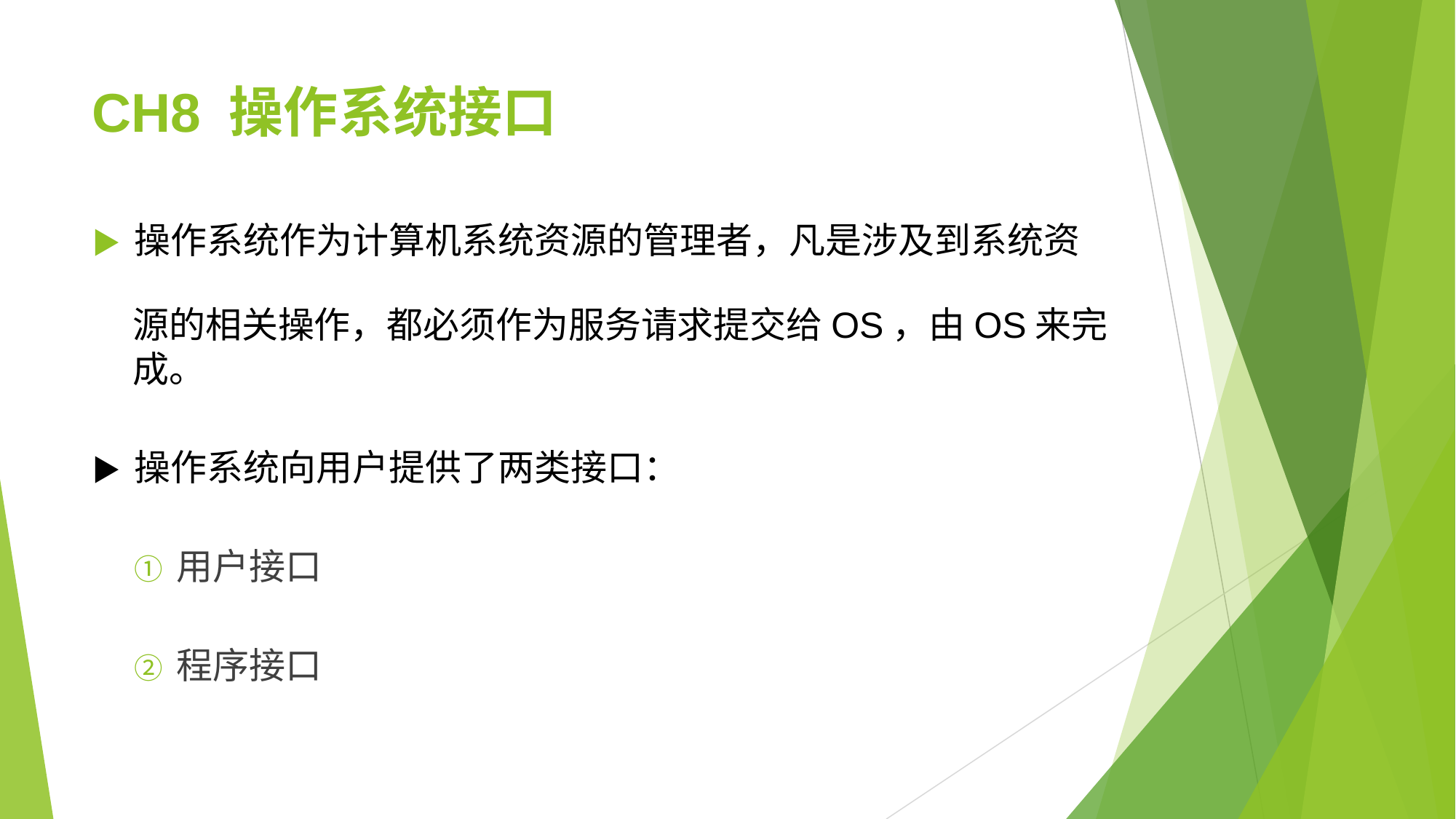

# CH8	操作系统接口
▶	操作系统作为计算机系统资源的管理者，凡是涉及到系统资

源的相关操作，都必须作为服务请求提交给OS，由OS来完成。

▶	操作系统向用户提供了两类接口：

① 用户接口

② 程序接口